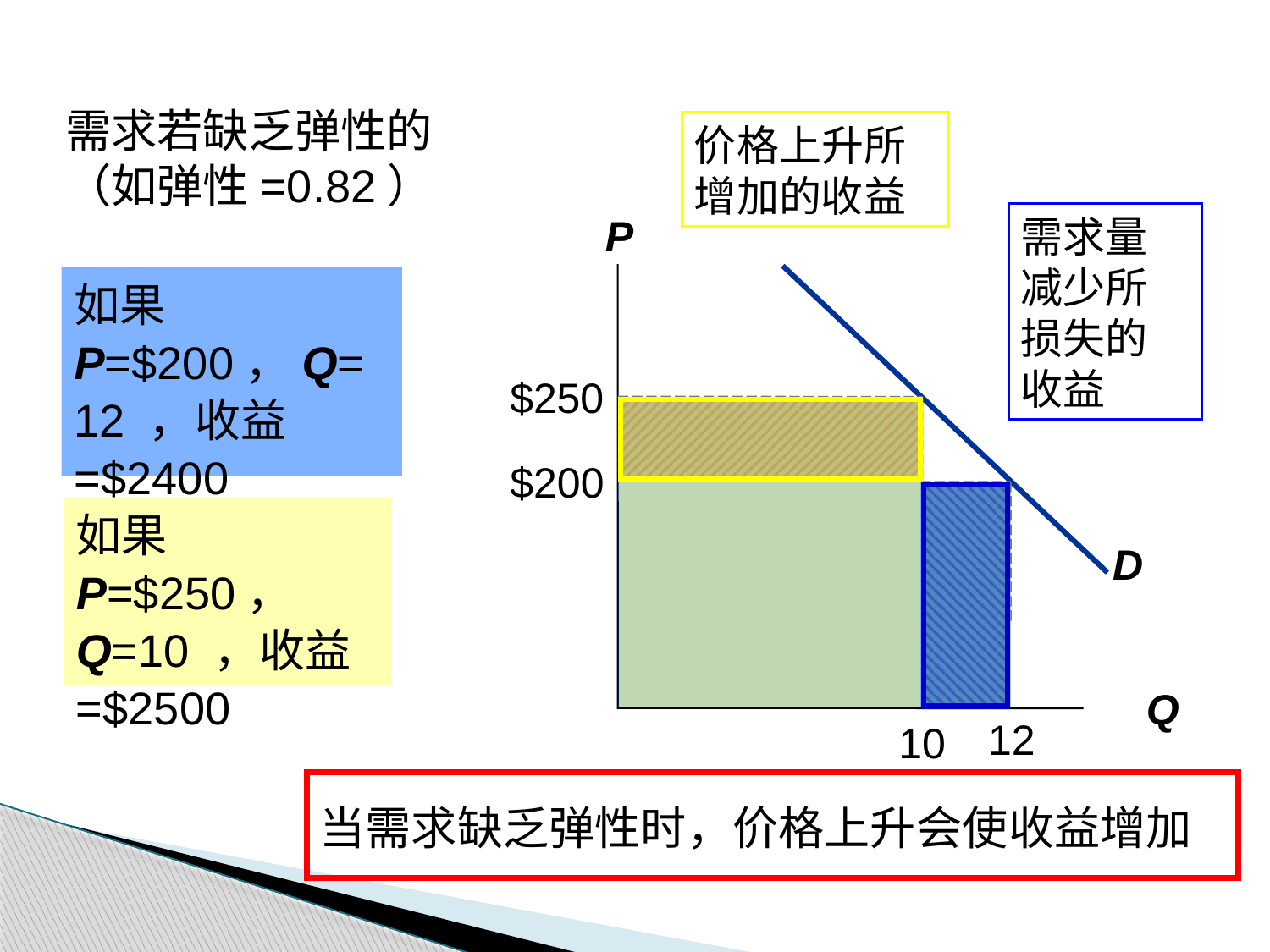

需求若缺乏弹性的（如弹性=0.82）
价格上升所增加的收益
P

Q
需求量减少所损失的收益

D
如果P=$200，Q=12 ，收益=$2400
$200

12

$250

10

如果P=$250，
Q=10 ，收益=$2500

当需求缺乏弹性时，价格上升会使收益增加